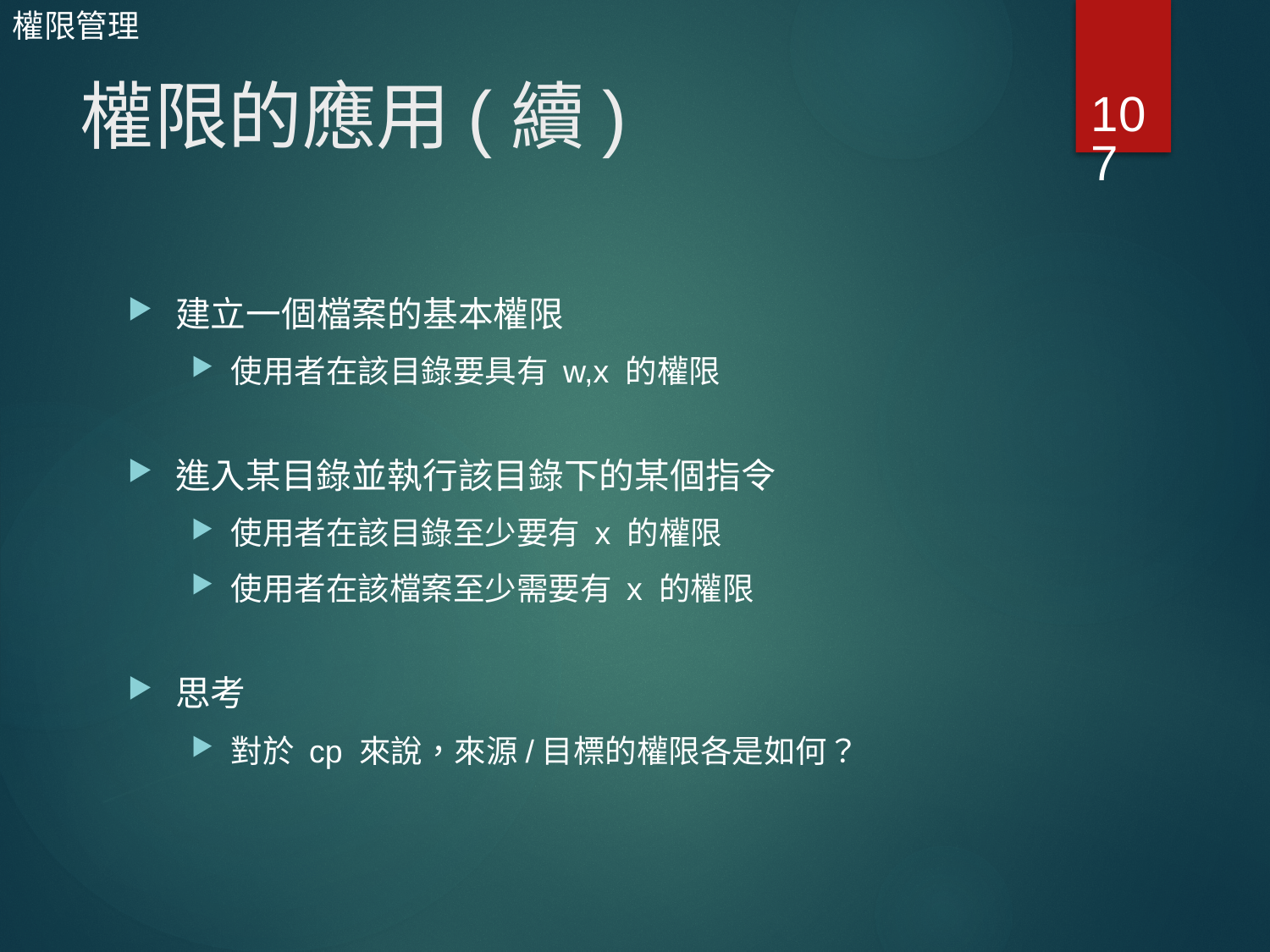

權限管理
107
# 權限的應用(續)
建立一個檔案的基本權限
使用者在該目錄要具有 w,x 的權限

進入某目錄並執行該目錄下的某個指令
使用者在該目錄至少要有 x 的權限
使用者在該檔案至少需要有 x 的權限

思考
對於 cp 來說，來源/目標的權限各是如何？